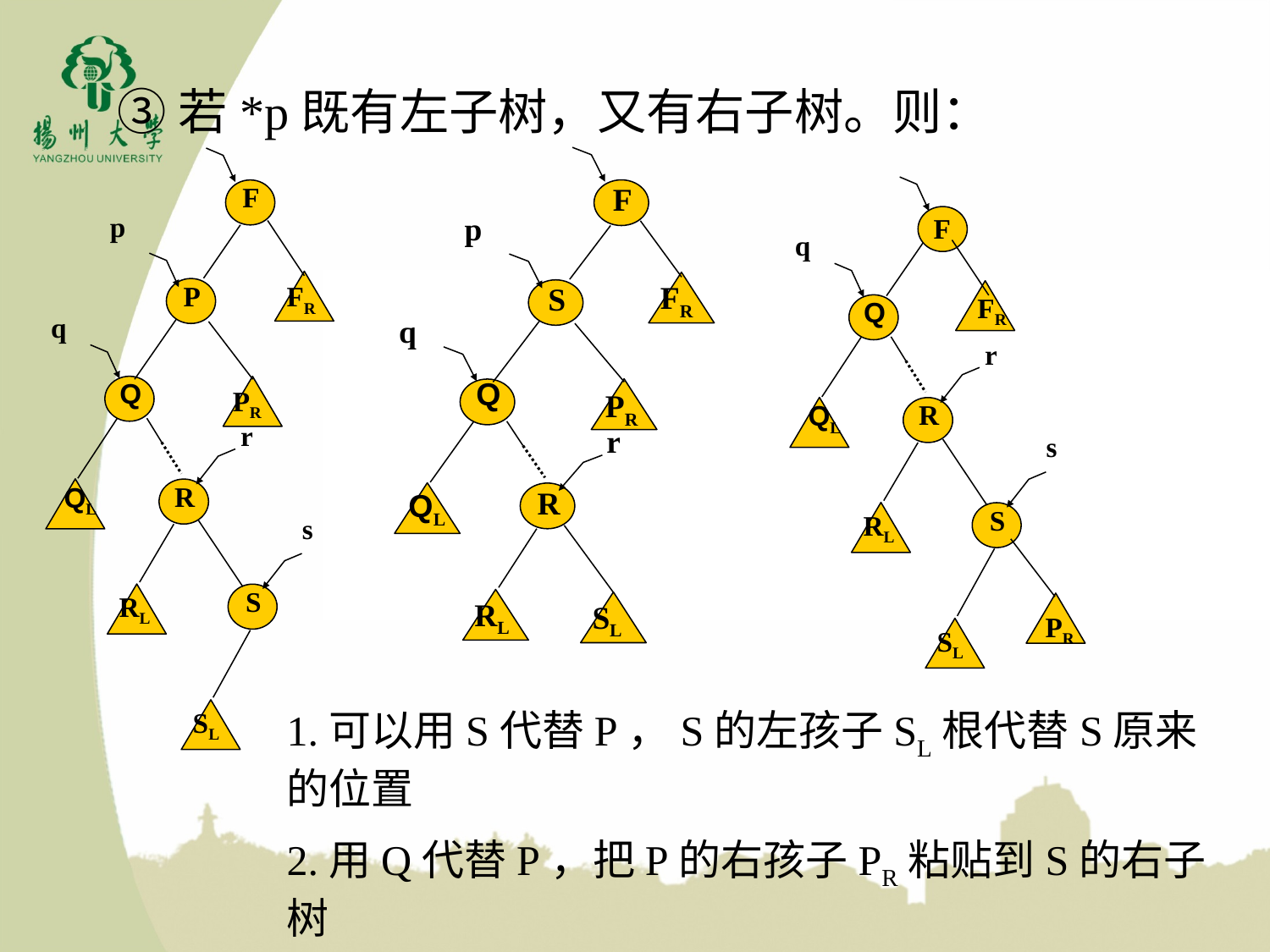

③若*p既有左子树，又有右子树。则：

F

p

FR

S

q

Q

PR
r

QL

R

RL

SL

F

p

FR
P

q

Q

PR
r

QL

R

s

RL

S

SL

F
q

FR
Q

r

QL

R

s

RL

S

PR
SL

1.可以用S代替P，S的左孩子SL根代替S原来的位置
2.用Q代替P，把P的右孩子PR粘贴到S的右子树
29